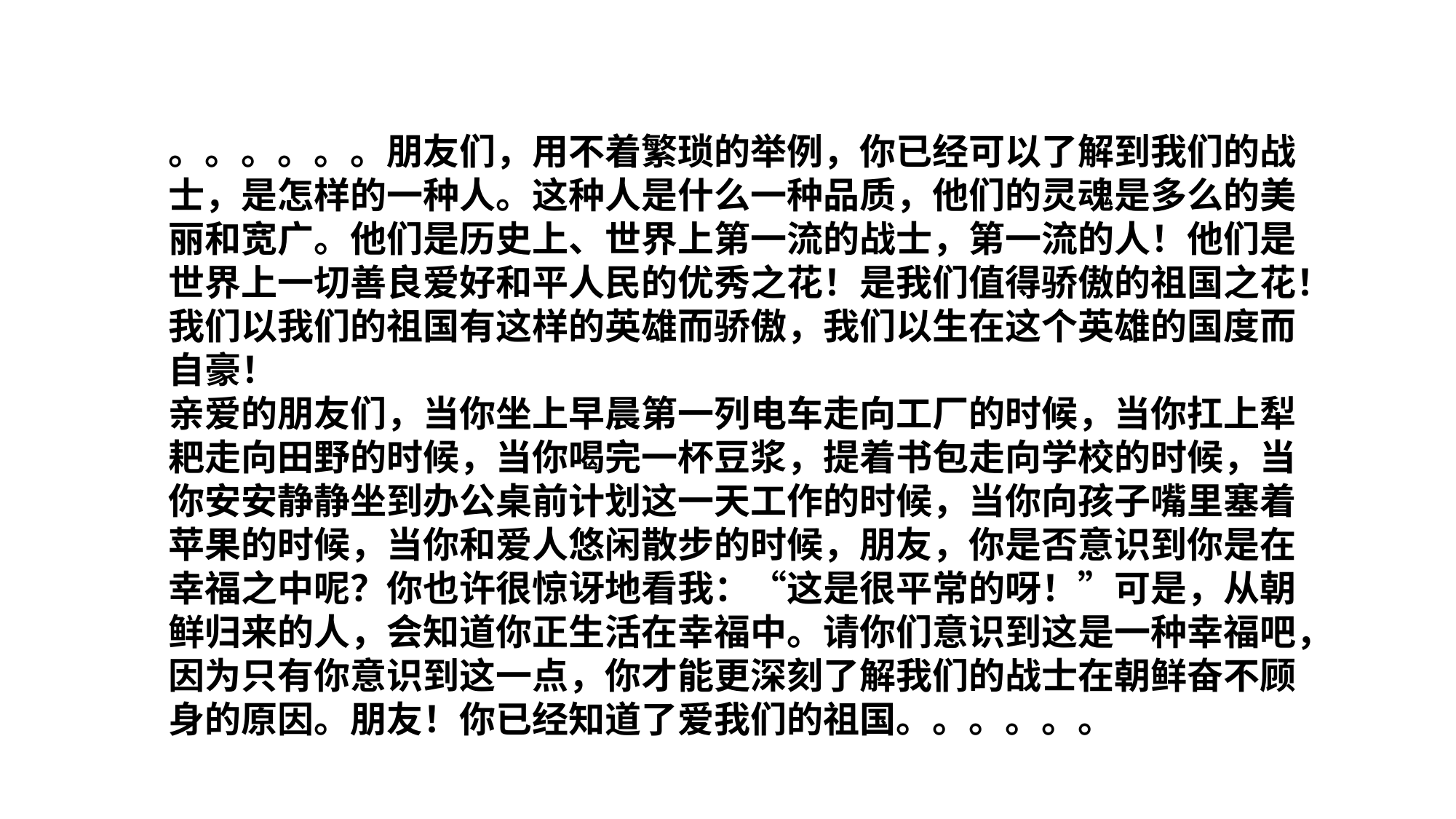

。。。。。。朋友们，用不着繁琐的举例，你已经可以了解到我们的战士，是怎样的一种人。这种人是什么一种品质，他们的灵魂是多么的美丽和宽广。他们是历史上、世界上第一流的战士，第一流的人！他们是世界上一切善良爱好和平人民的优秀之花！是我们值得骄傲的祖国之花！我们以我们的祖国有这样的英雄而骄傲，我们以生在这个英雄的国度而自豪！
亲爱的朋友们，当你坐上早晨第一列电车走向工厂的时候，当你扛上犁耙走向田野的时候，当你喝完一杯豆浆，提着书包走向学校的时候，当你安安静静坐到办公桌前计划这一天工作的时候，当你向孩子嘴里塞着苹果的时候，当你和爱人悠闲散步的时候，朋友，你是否意识到你是在幸福之中呢？你也许很惊讶地看我：“这是很平常的呀！”可是，从朝鲜归来的人，会知道你正生活在幸福中。请你们意识到这是一种幸福吧，因为只有你意识到这一点，你才能更深刻了解我们的战士在朝鲜奋不顾身的原因。朋友！你已经知道了爱我们的祖国。。。。。。